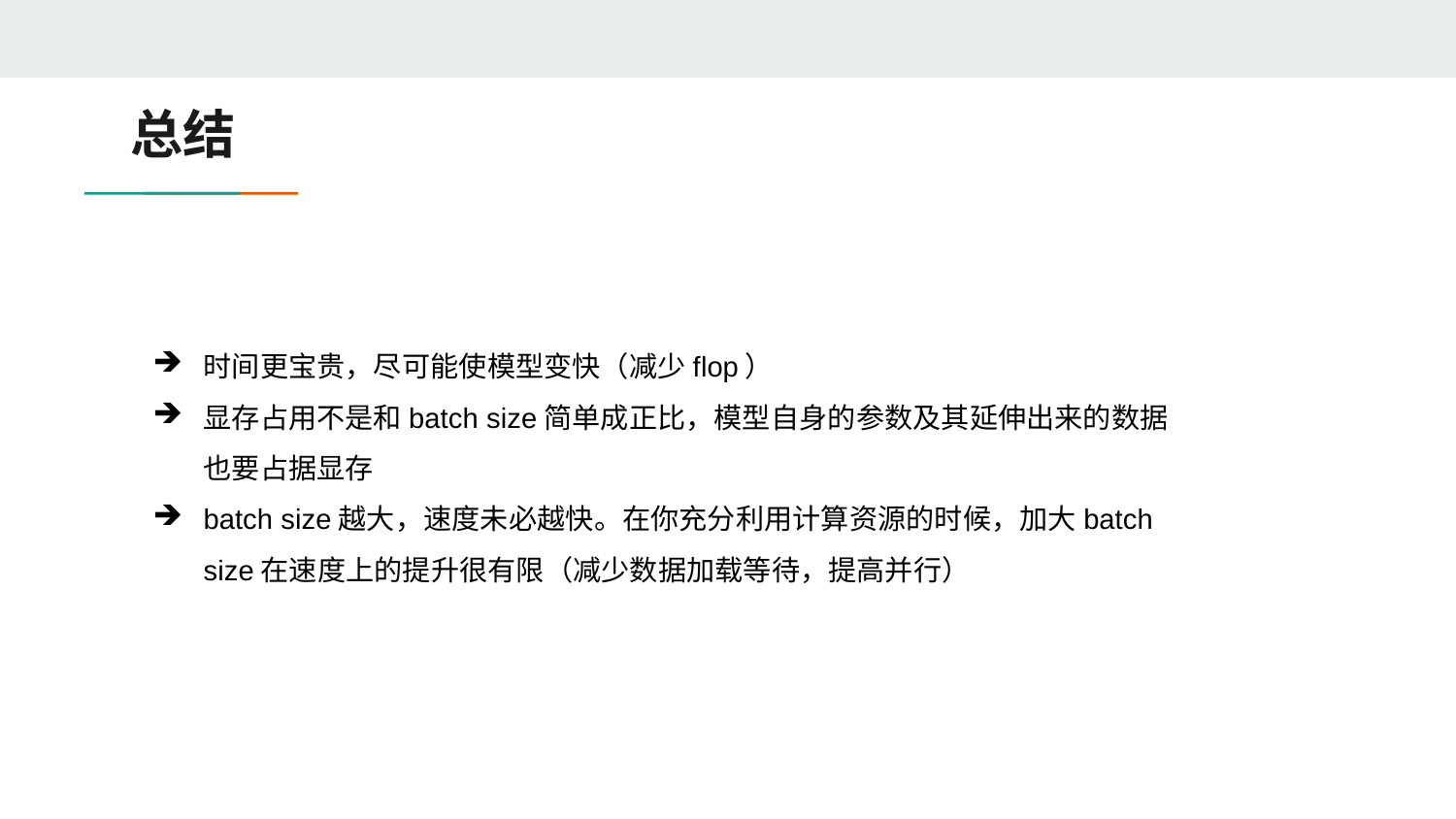

# 总结
时间更宝贵，尽可能使模型变快（减少flop）
显存占用不是和batch size简单成正比，模型自身的参数及其延伸出来的数据也要占据显存
batch size越大，速度未必越快。在你充分利用计算资源的时候，加大batch size在速度上的提升很有限（减少数据加载等待，提高并行）